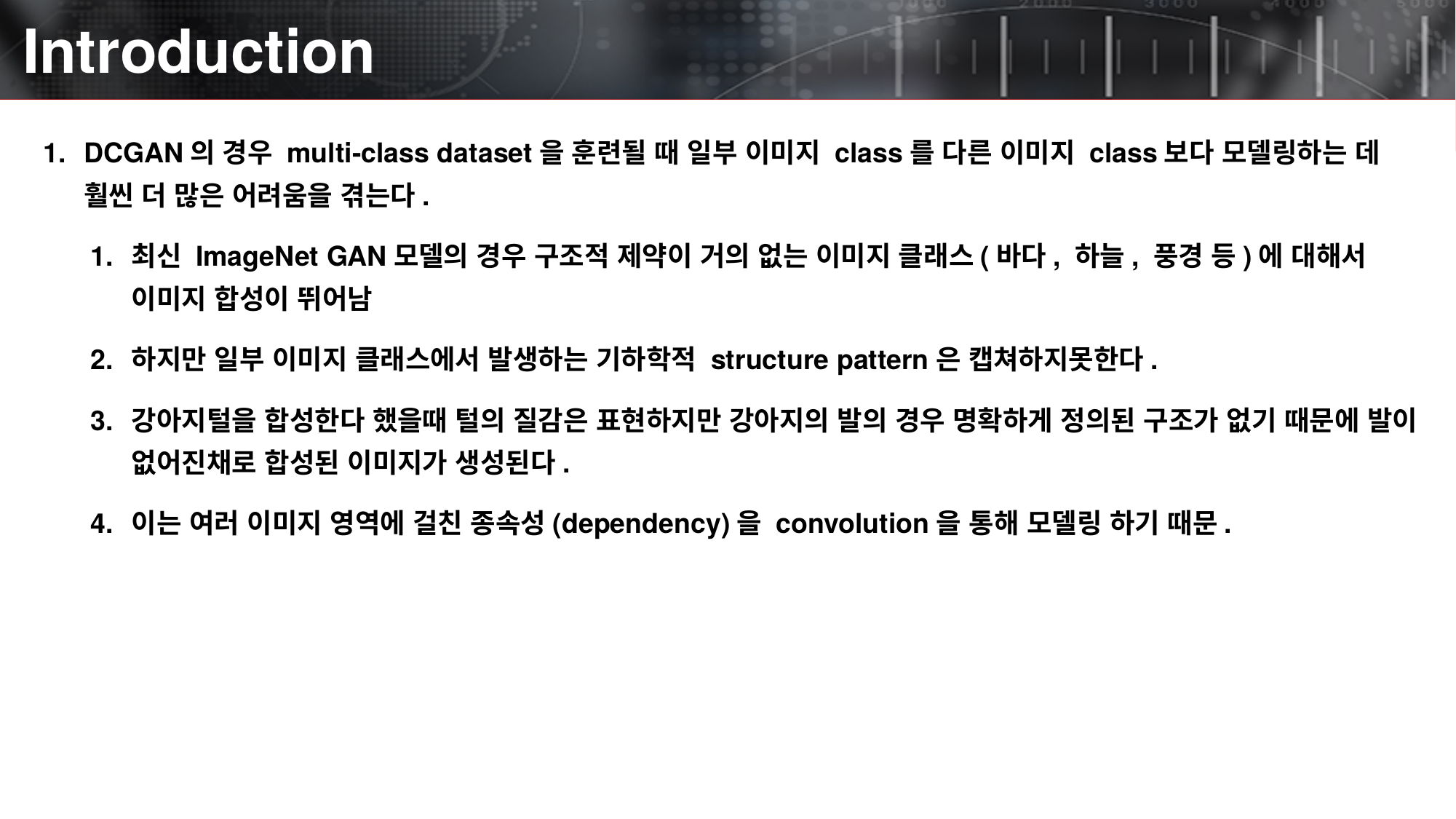

# Introduction
DCGAN의 경우 multi-class dataset을 훈련될 때 일부 이미지 class를 다른 이미지 class보다 모델링하는 데 훨씬 더 많은 어려움을 겪는다.
최신 ImageNet GAN모델의 경우 구조적 제약이 거의 없는 이미지 클래스(바다, 하늘, 풍경 등)에 대해서 이미지 합성이 뛰어남
하지만 일부 이미지 클래스에서 발생하는 기하학적 structure pattern은 캡쳐하지못한다.
강아지털을 합성한다 했을때 털의 질감은 표현하지만 강아지의 발의 경우 명확하게 정의된 구조가 없기 때문에 발이 없어진채로 합성된 이미지가 생성된다.
이는 여러 이미지 영역에 걸친 종속성(dependency)을 convolution을 통해 모델링 하기 때문.